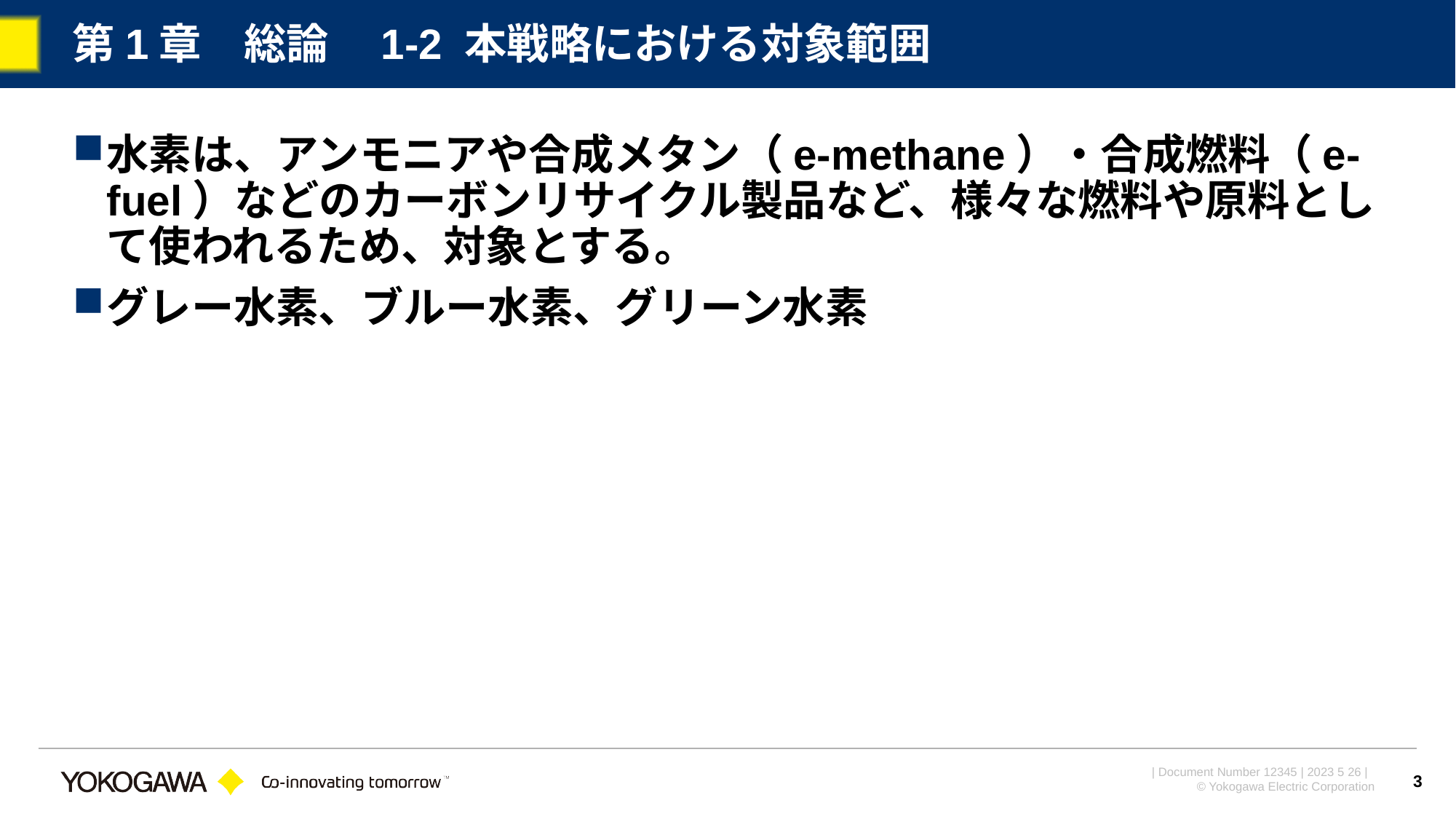

# 第1章　総論　1-2 本戦略における対象範囲
水素は、アンモニアや合成メタン（e-methane）・合成燃料（e-fuel）などのカーボンリサイクル製品など、様々な燃料や原料として使われるため、対象とする。
グレー水素、ブルー水素、グリーン水素
3